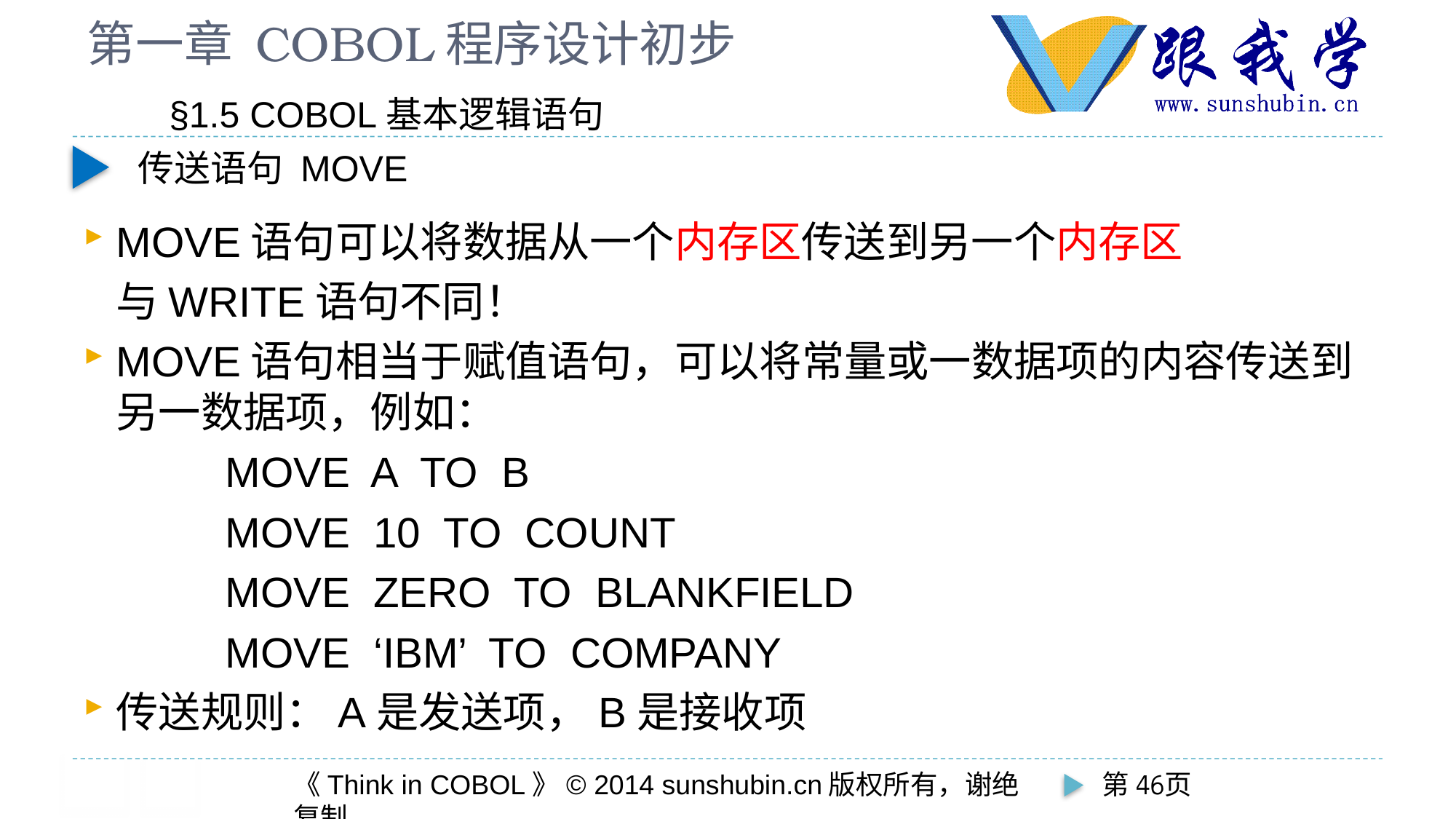

# 第一章 COBOL程序设计初步
§1.5 COBOL基本逻辑语句

传送语句 MOVE
MOVE语句可以将数据从一个内存区传送到另一个内存区
	与WRITE语句不同！
MOVE语句相当于赋值语句，可以将常量或一数据项的内容传送到另一数据项，例如：
		MOVE  A  TO  B
		MOVE  10  TO  COUNT
		MOVE  ZERO  TO  BLANKFIELD
		MOVE  ‘IBM’  TO  COMPANY
传送规则：A是发送项，B是接收项